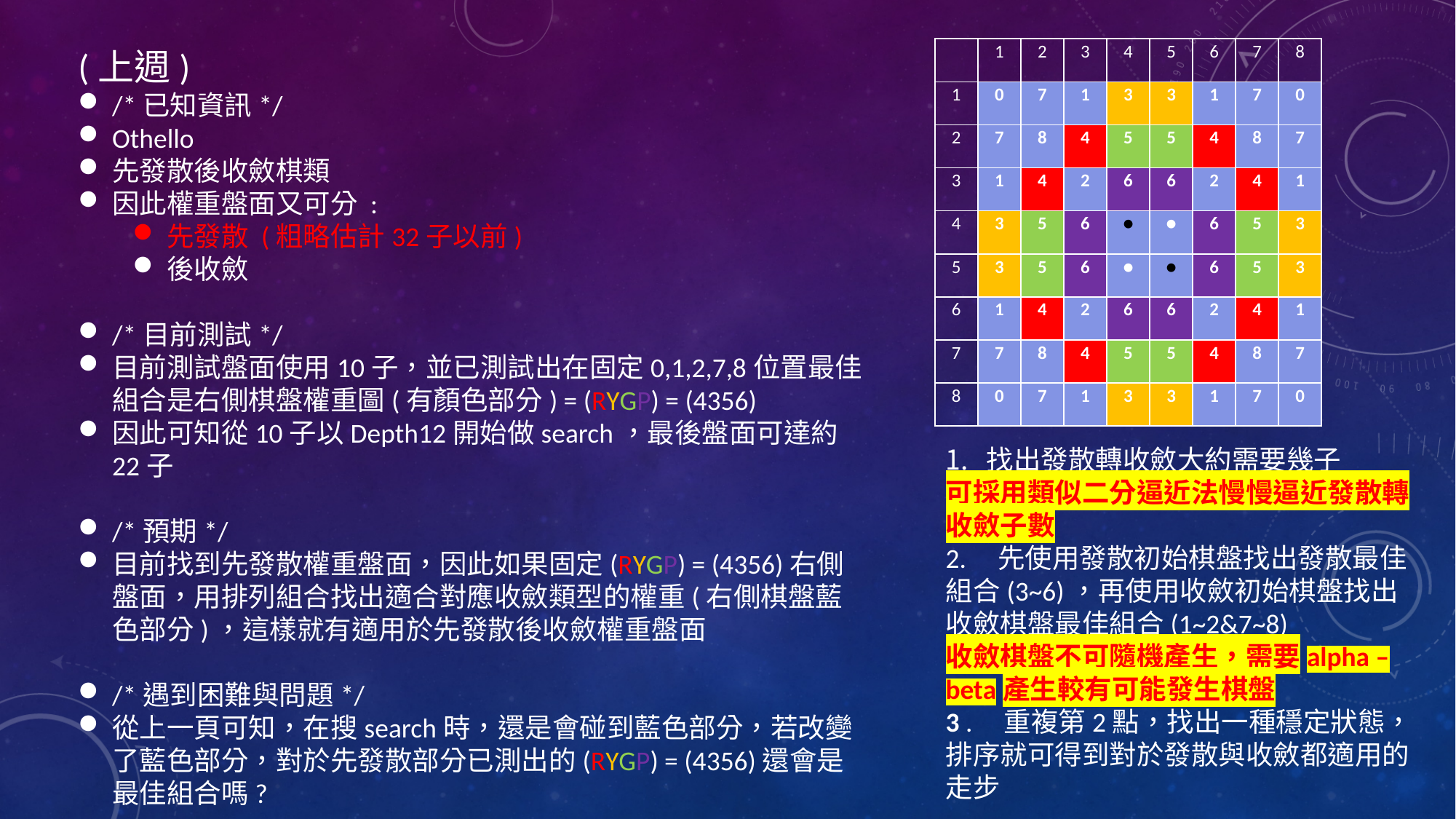

(上週)
/*已知資訊*/
Othello
先發散後收斂棋類
因此權重盤面又可分 :
先發散 (粗略估計32子以前)
後收斂

/*目前測試*/
目前測試盤面使用10子，並已測試出在固定0,1,2,7,8位置最佳組合是右側棋盤權重圖(有顏色部分) = (RYGP) = (4356)
因此可知從10子以Depth12開始做search，最後盤面可達約22子

/*預期*/
目前找到先發散權重盤面，因此如果固定(RYGP) = (4356)右側盤面，用排列組合找出適合對應收斂類型的權重(右側棋盤藍色部分)，這樣就有適用於先發散後收斂權重盤面

/*遇到困難與問題*/
從上一頁可知，在搜search時，還是會碰到藍色部分，若改變了藍色部分，對於先發散部分已測出的(RYGP) = (4356)還會是最佳組合嗎?

|  | 1 | 2 | 3 | 4 | 5 | 6 | 7 | 8 |
| --- | --- | --- | --- | --- | --- | --- | --- | --- |
| 1 | 0 | 7 | 1 | 3 | 3 | 1 | 7 | 0 |
| 2 | 7 | 8 | 4 | 5 | 5 | 4 | 8 | 7 |
| 3 | 1 | 4 | 2 | 6 | 6 | 2 | 4 | 1 |
| 4 | 3 | 5 | 6 | ● | ● | 6 | 5 | 3 |
| 5 | 3 | 5 | 6 | ● | ● | 6 | 5 | 3 |
| 6 | 1 | 4 | 2 | 6 | 6 | 2 | 4 | 1 |
| 7 | 7 | 8 | 4 | 5 | 5 | 4 | 8 | 7 |
| 8 | 0 | 7 | 1 | 3 | 3 | 1 | 7 | 0 |
找出發散轉收斂大約需要幾子
可採用類似二分逼近法慢慢逼近發散轉收斂子數
2.    先使用發散初始棋盤找出發散最佳組合(3~6)，再使用收斂初始棋盤找出收斂棋盤最佳組合(1~2&7~8)
收斂棋盤不可隨機產生，需要alpha – beta產生較有可能發生棋盤
3 .    重複第2點，找出一種穩定狀態，排序就可得到對於發散與收斂都適用的走步